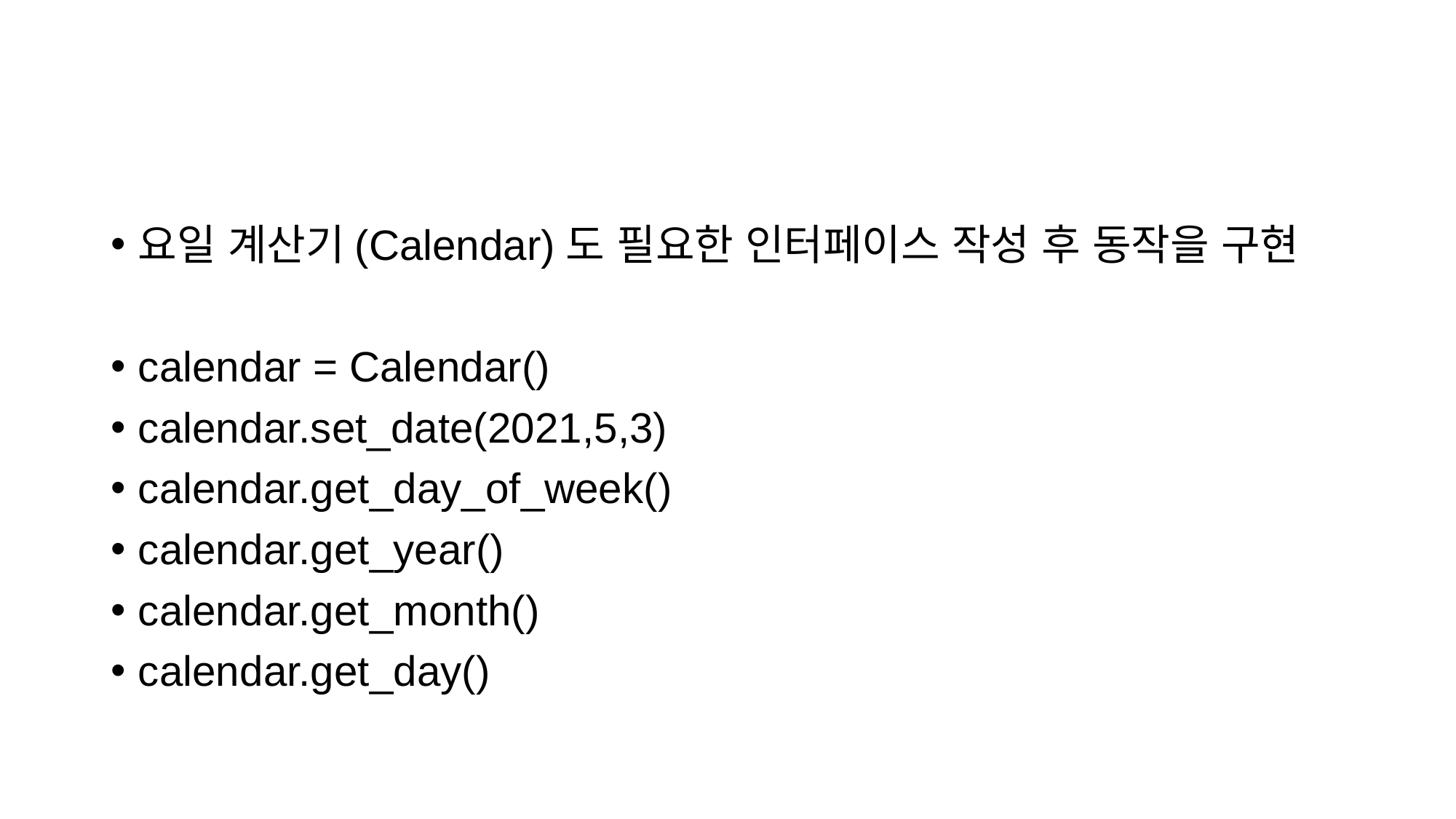

#
요일 계산기(Calendar)도 필요한 인터페이스 작성 후 동작을 구현

calendar = Calendar()
calendar.set_date(2021,5,3)
calendar.get_day_of_week()
calendar.get_year()
calendar.get_month()
calendar.get_day()